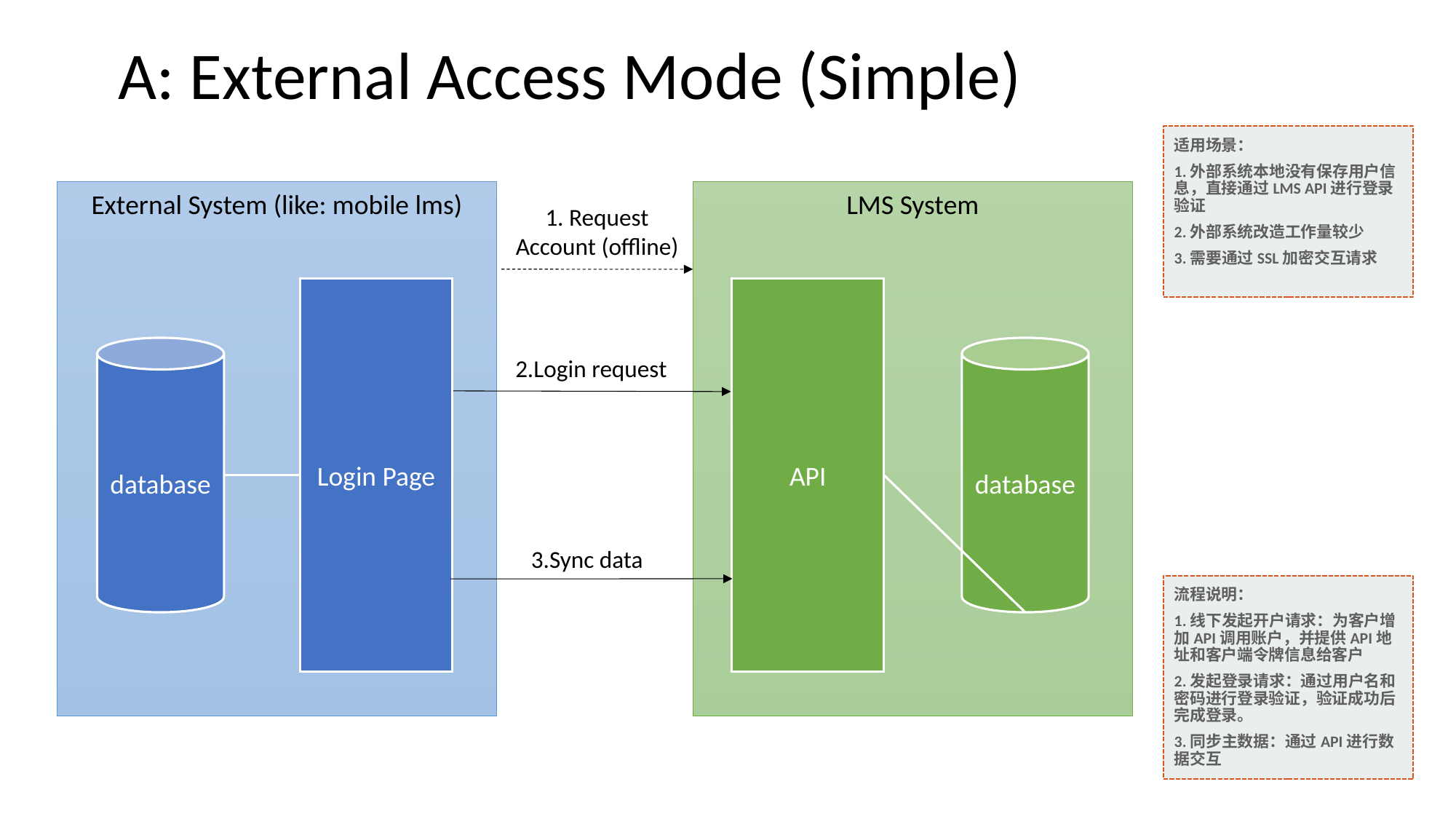

# A: External Access Mode (Simple)
适用场景：
1.外部系统本地没有保存用户信息，直接通过LMS API进行登录验证
2.外部系统改造工作量较少
3.需要通过SSL加密交互请求

External System (like: mobile lms)
LMS System
1. Request Account (offline)
Login Page
API
database
database
2.Login request
3.Sync data
流程说明：
1.线下发起开户请求：为客户增加API调用账户，并提供API地址和客户端令牌信息给客户
2.发起登录请求：通过用户名和密码进行登录验证，验证成功后完成登录。
3.同步主数据：通过API进行数据交互